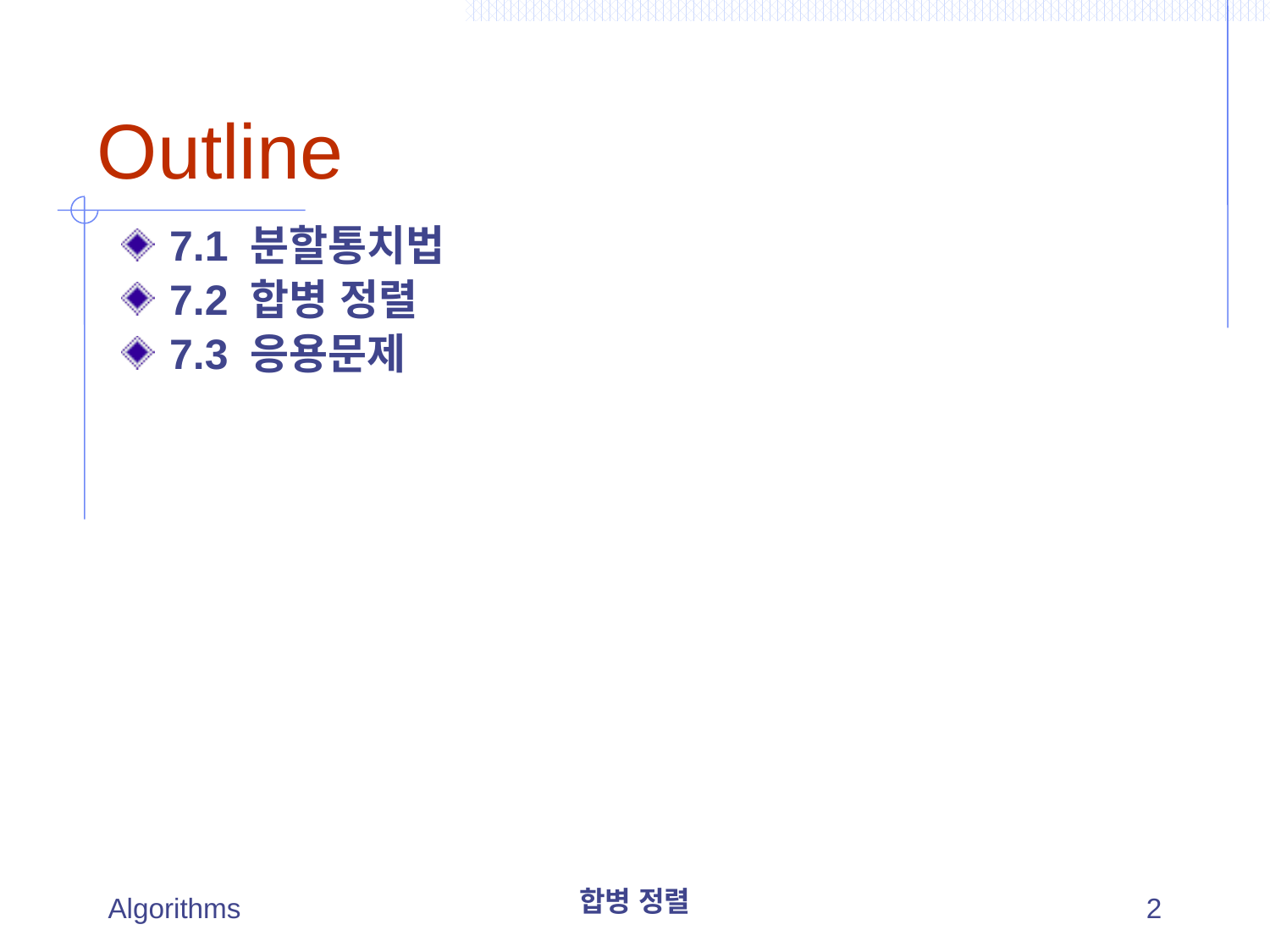

# Outline
7.1 분할통치법
7.2 합병 정렬
7.3 응용문제
Algorithms
합병 정렬
2